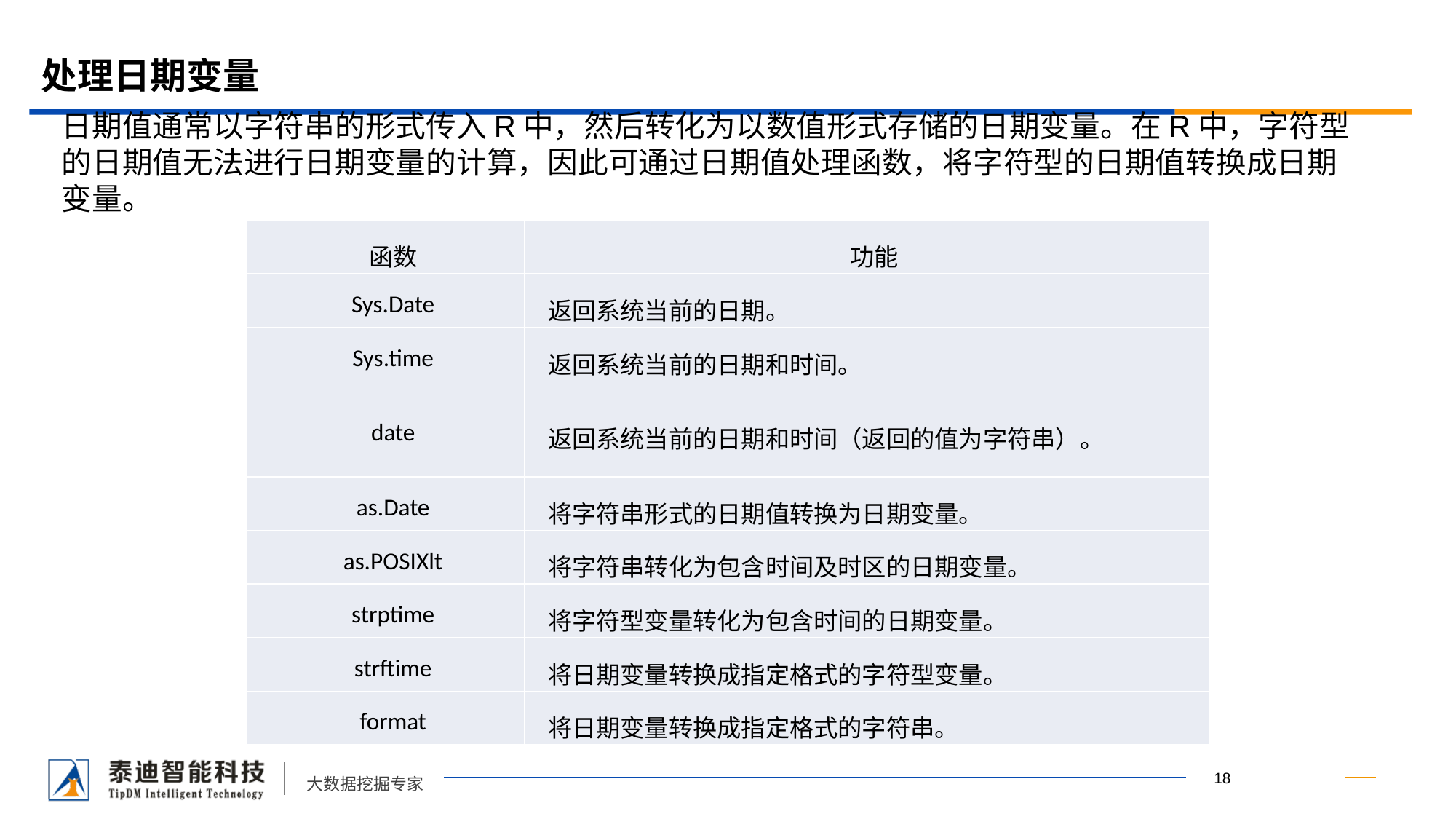

# 处理日期变量
日期值通常以字符串的形式传入R中，然后转化为以数值形式存储的日期变量。在R中，字符型的日期值无法进行日期变量的计算，因此可通过日期值处理函数，将字符型的日期值转换成日期变量。
| 函数 | 功能 |
| --- | --- |
| Sys.Date | 返回系统当前的日期。 |
| Sys.time | 返回系统当前的日期和时间。 |
| date | 返回系统当前的日期和时间（返回的值为字符串）。 |
| as.Date | 将字符串形式的日期值转换为日期变量。 |
| as.POSIXlt | 将字符串转化为包含时间及时区的日期变量。 |
| strptime | 将字符型变量转化为包含时间的日期变量。 |
| strftime | 将日期变量转换成指定格式的字符型变量。 |
| format | 将日期变量转换成指定格式的字符串。 |